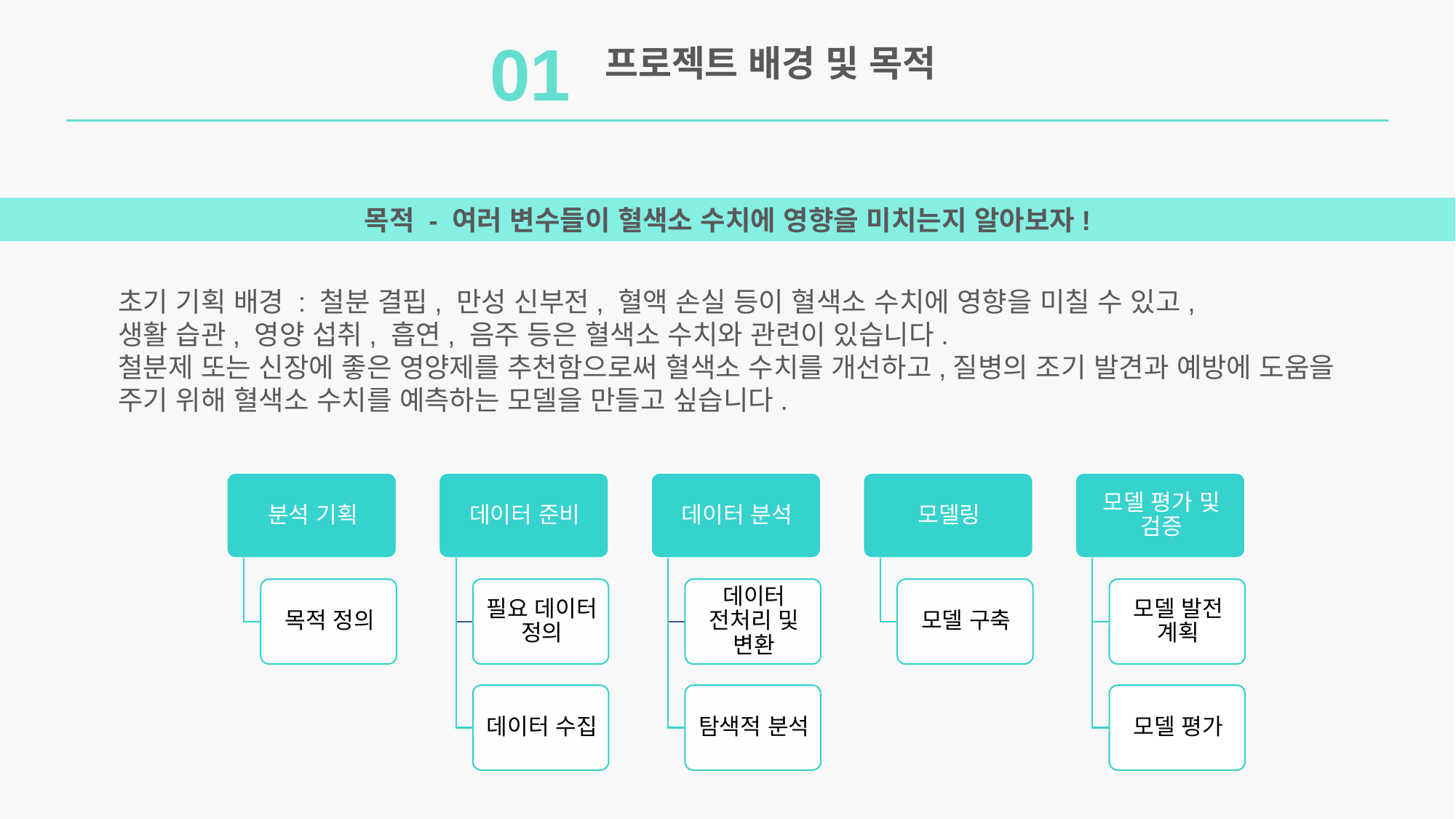

01
프로젝트 배경 및 목적

목적 - 여러 변수들이 혈색소 수치에 영향을 미치는지 알아보자!
초기 기획 배경 : 철분 결핍, 만성 신부전, 혈액 손실 등이 혈색소 수치에 영향을 미칠 수 있고,
생활 습관, 영양 섭취, 흡연, 음주 등은 혈색소 수치와 관련이 있습니다.
철분제 또는 신장에 좋은 영양제를 추천함으로써 혈색소 수치를 개선하고,질병의 조기 발견과 예방에 도움을 주기 위해 혈색소 수치를 예측하는 모델을 만들고 싶습니다.
분석 기획
목적 정의
데이터 준비
필요 데이터 정의
데이터 수집
데이터 분석
데이터 전처리 및 변환
탐색적 분석
모델링
모델 구축
모델 평가 및 검증
모델 발전 계획
모델 평가